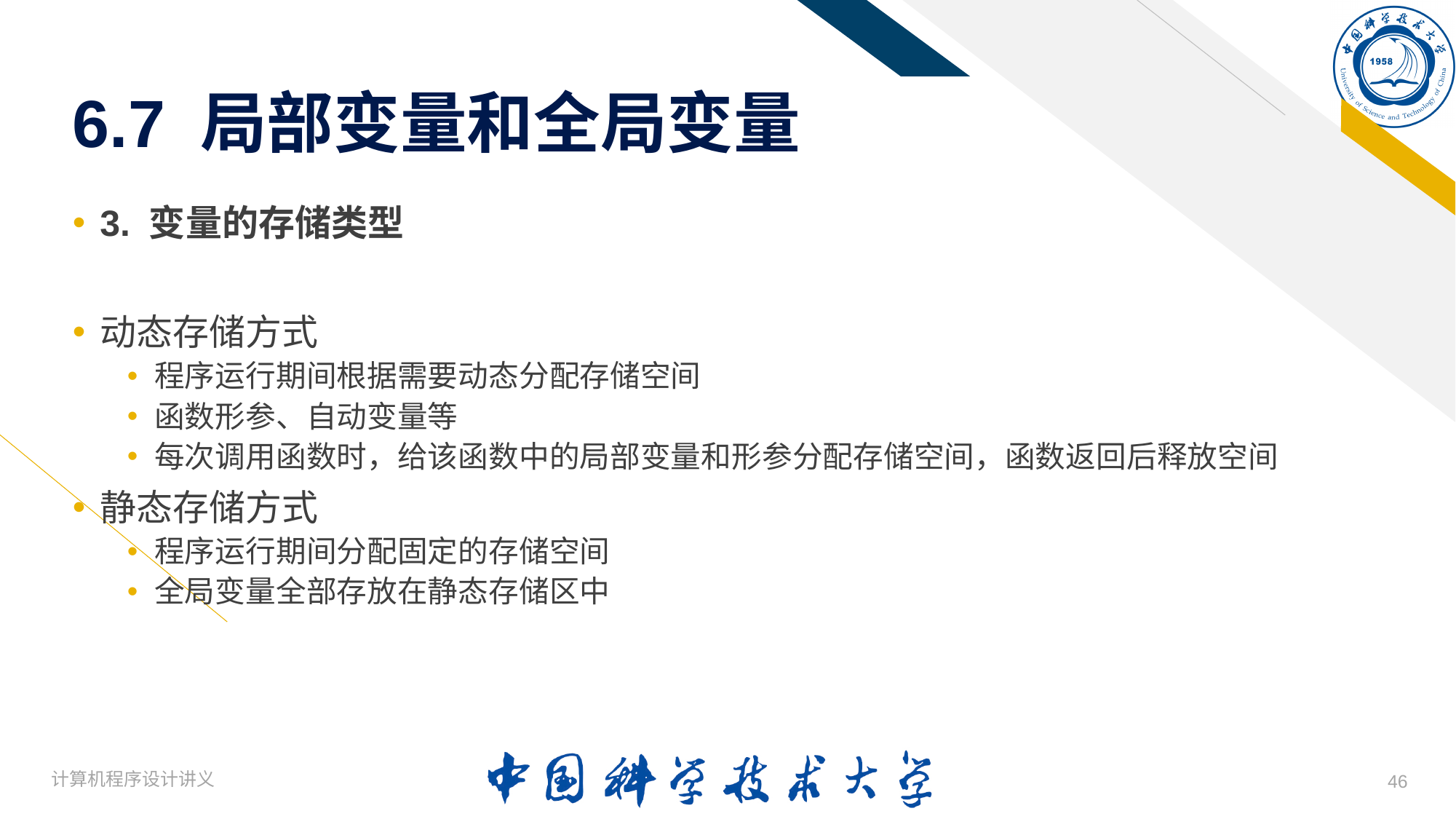

# 6.7 局部变量和全局变量
3. 变量的存储类型

动态存储方式
程序运行期间根据需要动态分配存储空间
函数形参、自动变量等
每次调用函数时，给该函数中的局部变量和形参分配存储空间，函数返回后释放空间
静态存储方式
程序运行期间分配固定的存储空间
全局变量全部存放在静态存储区中

计算机程序设计讲义
46